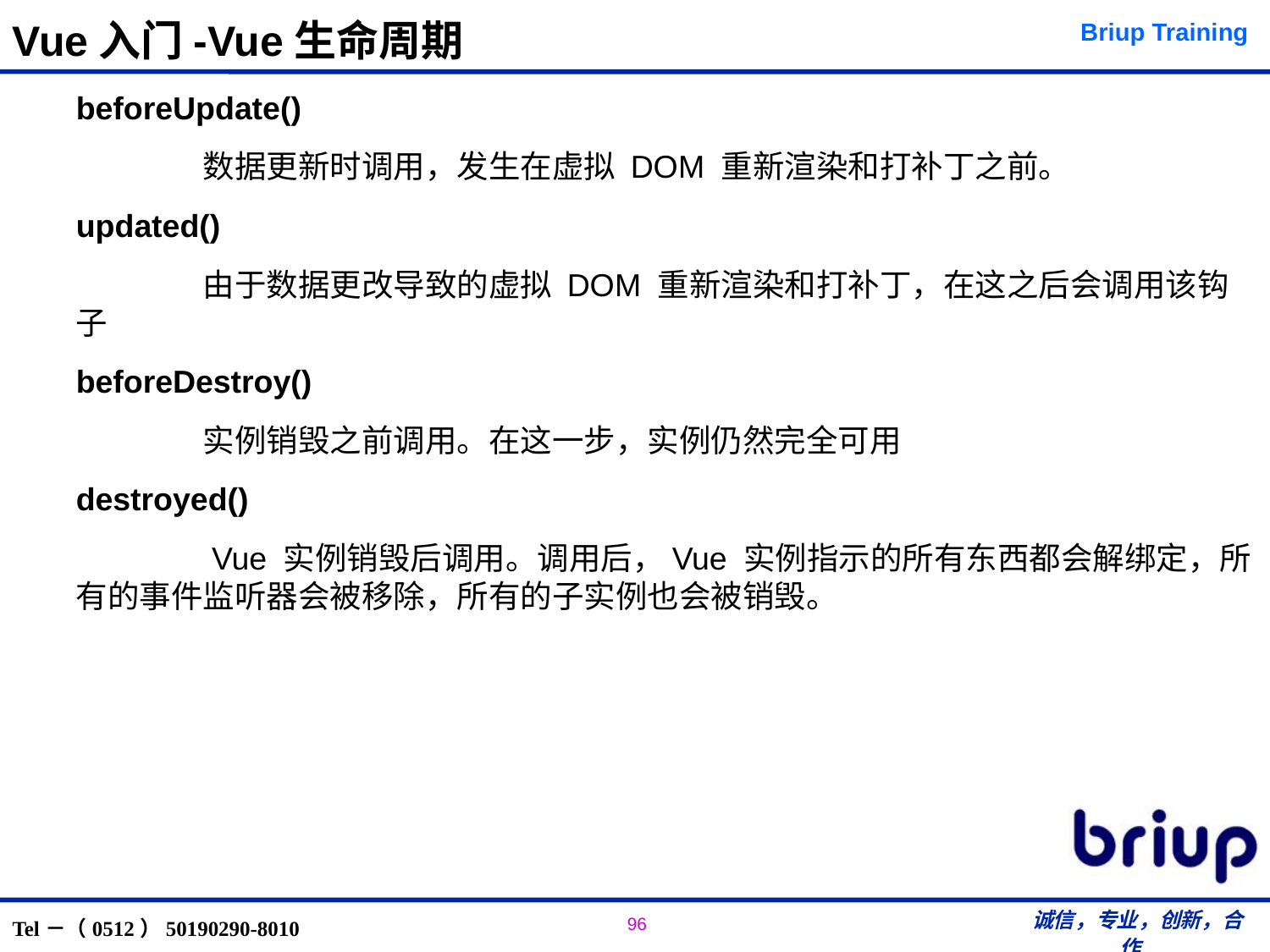

# Vue入门-Vue生命周期
beforeUpdate()
	数据更新时调用，发生在虚拟 DOM 重新渲染和打补丁之前。
updated()
	由于数据更改导致的虚拟 DOM 重新渲染和打补丁，在这之后会调用该钩子
beforeDestroy()
	实例销毁之前调用。在这一步，实例仍然完全可用
destroyed()
	 Vue 实例销毁后调用。调用后，Vue 实例指示的所有东西都会解绑定，所有的事件监听器会被移除，所有的子实例也会被销毁。